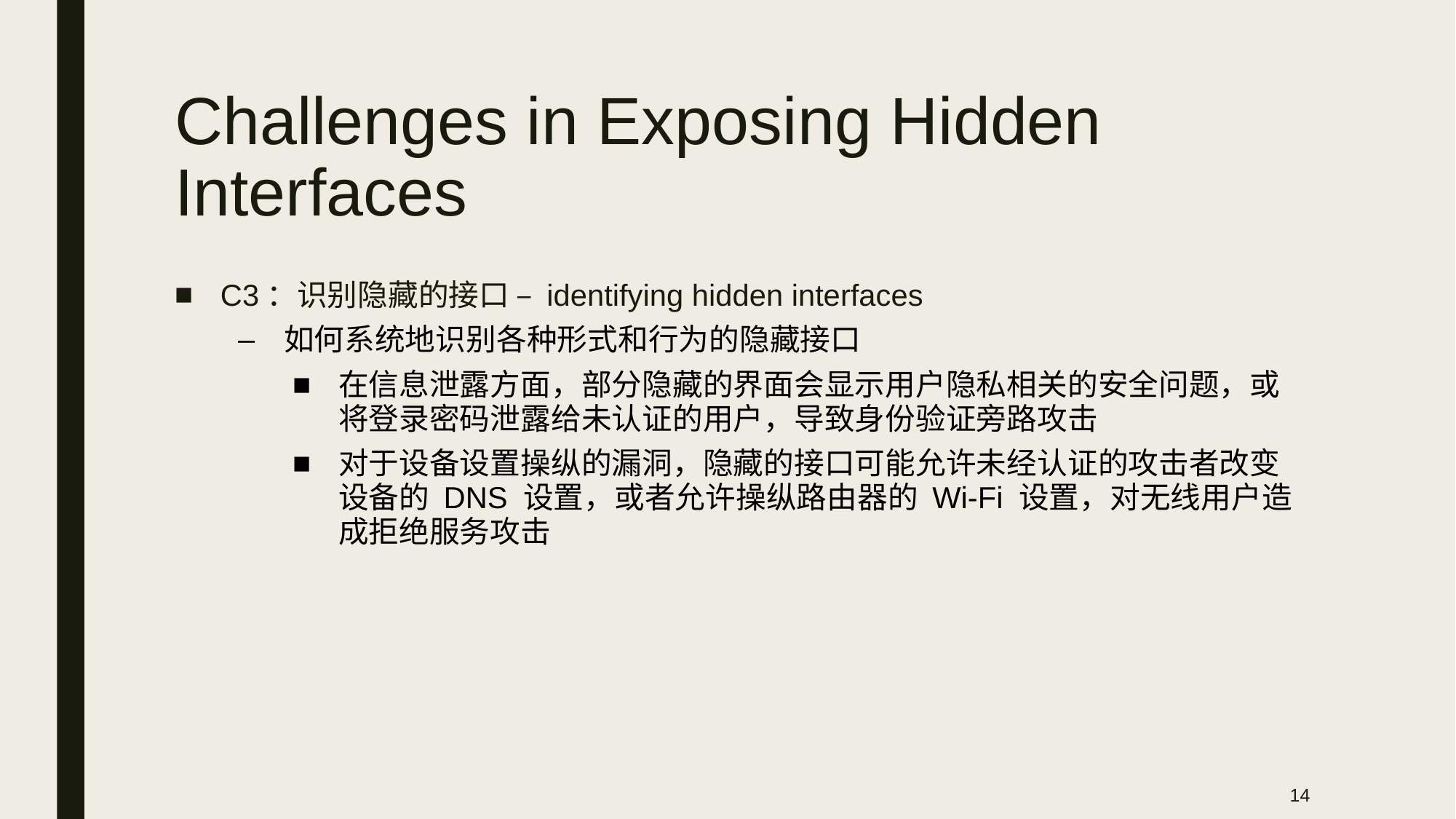

# Challenges in Exposing Hidden Interfaces
C3：识别隐藏的接口 – identifying hidden interfaces
如何系统地识别各种形式和行为的隐藏接口
在信息泄露方面，部分隐藏的界面会显示用户隐私相关的安全问题，或将登录密码泄露给未认证的用户，导致身份验证旁路攻击
对于设备设置操纵的漏洞，隐藏的接口可能允许未经认证的攻击者改变设备的 DNS 设置，或者允许操纵路由器的 Wi-Fi 设置，对无线用户造成拒绝服务攻击
14